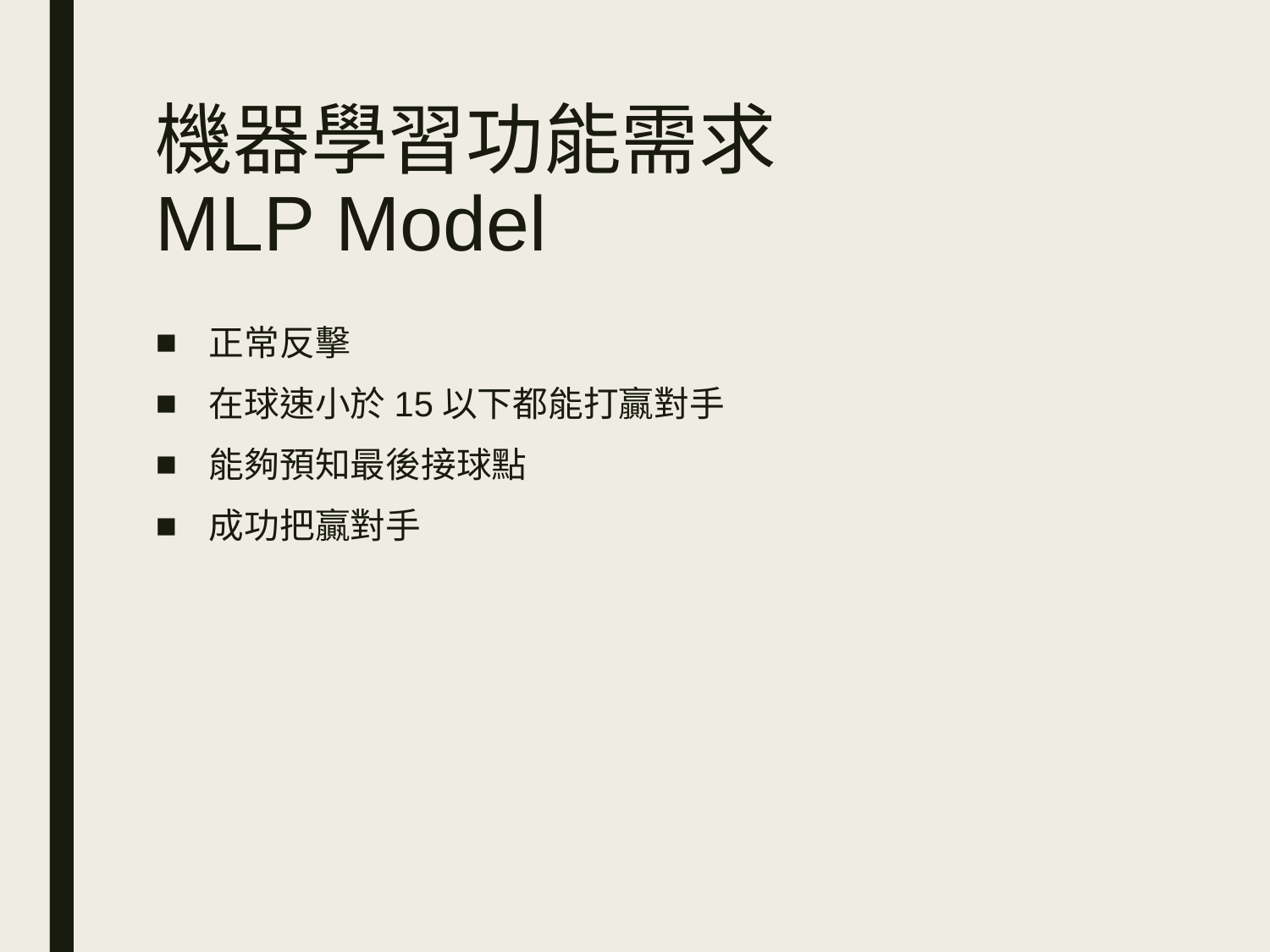

# 機器學習功能需求 MLP Model
正常反擊
在球速小於15以下都能打贏對手
能夠預知最後接球點
成功把贏對手